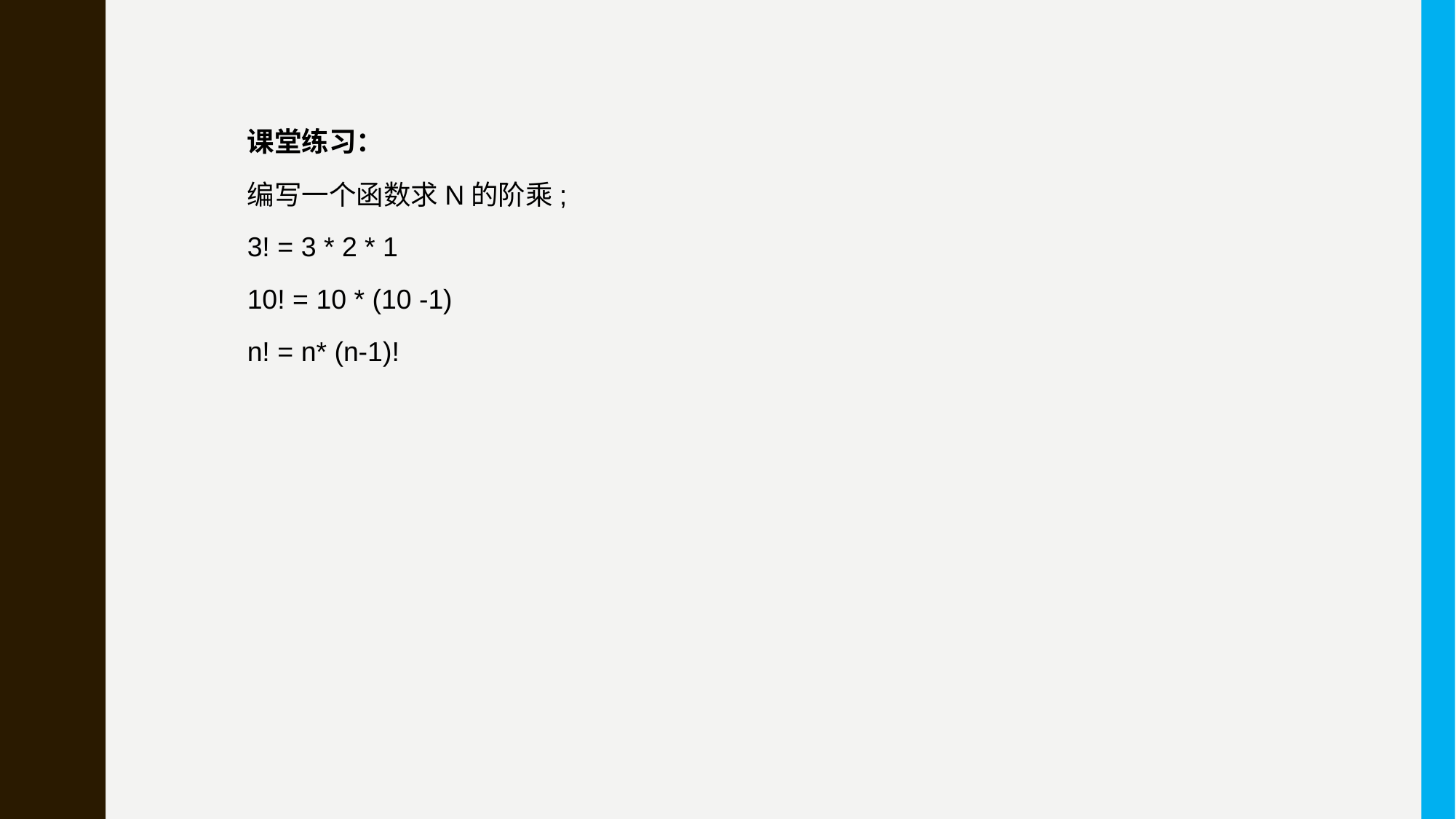

课堂练习：

编写一个函数求N的阶乘;

3! = 3 * 2 * 1

10! = 10 * (10 -1)

n! = n* (n-1)!